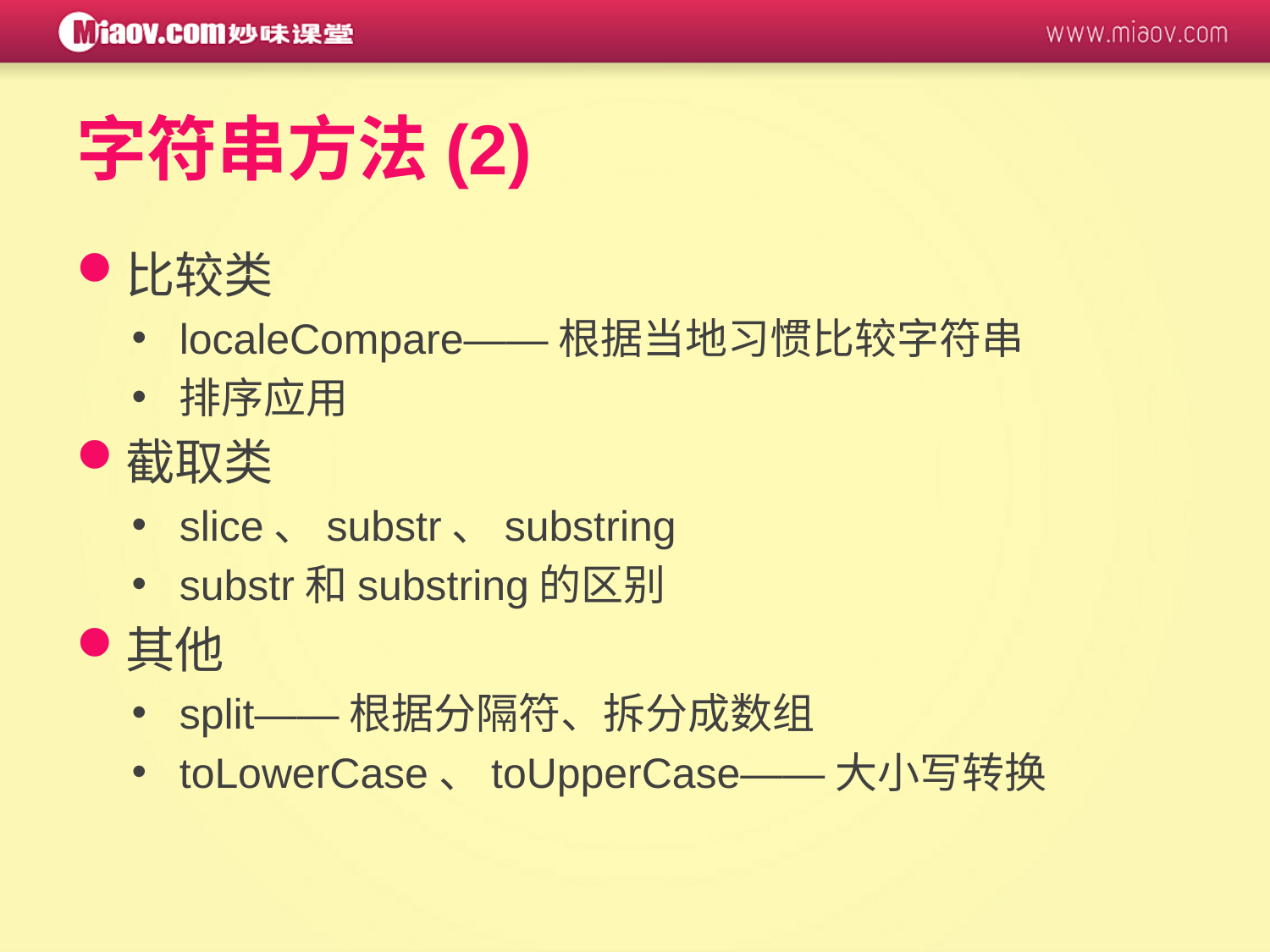

# 字符串方法(2)
比较类
localeCompare——根据当地习惯比较字符串
排序应用
截取类
slice、substr、substring
substr和substring的区别
其他
split——根据分隔符、拆分成数组
toLowerCase、toUpperCase——大小写转换